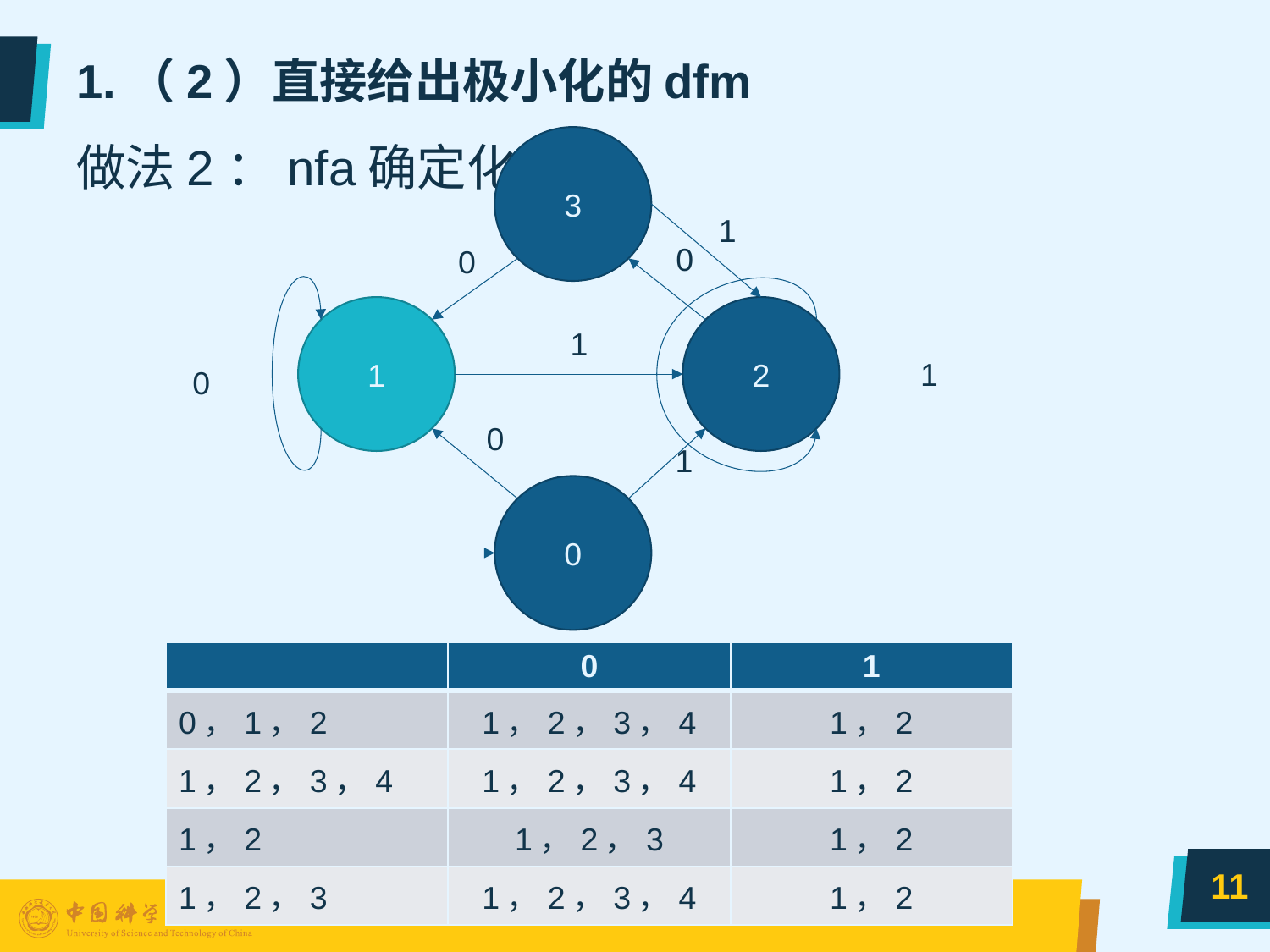

# 1.（2）直接给出极小化的dfm
3
做法2：nfa确定化
1
0
0
1
2
1
1
0
0
1
0
|  | 0 | 1 |
| --- | --- | --- |
| 0，1，2 | 1，2，3，4 | 1，2 |
| 1，2，3，4 | 1，2，3，4 | 1，2 |
| 1，2 | 1，2，3 | 1，2 |
| 1，2，3 | 1，2，3，4 | 1，2 |
11